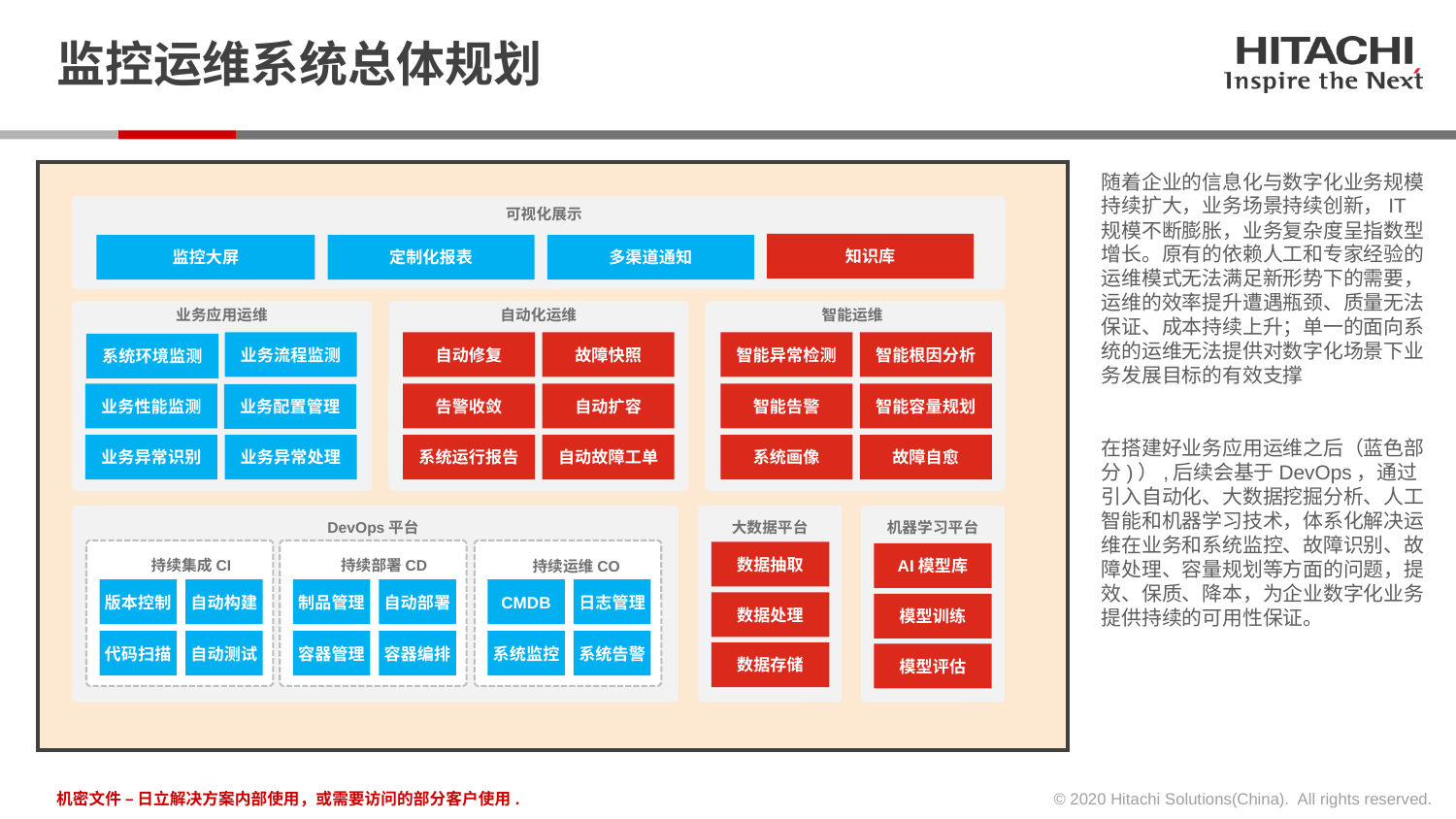

# 监控运维系统总体规划

随着企业的信息化与数字化业务规模持续扩大，业务场景持续创新，IT规模不断膨胀，业务复杂度呈指数型增长。原有的依赖人工和专家经验的运维模式无法满足新形势下的需要，运维的效率提升遭遇瓶颈、质量无法保证、成本持续上升；单一的面向系统的运维无法提供对数字化场景下业务发展目标的有效支撑

在搭建好业务应用运维之后（蓝色部分)）,后续会基于DevOps，通过引入自动化、大数据挖掘分析、人工智能和机器学习技术，体系化解决运维在业务和系统监控、故障识别、故障处理、容量规划等方面的问题，提效、保质、降本，为企业数字化业务提供持续的可用性保证。

可视化展示
知识库
监控大屏
定制化报表
多渠道通知
业务应用运维
自动化运维
智能运维

业务流程监测
自动修复
故障快照
智能异常检测
智能根因分析
系统环境监测
业务性能监测
告警收敛
自动扩容
智能告警
智能容量规划
业务配置管理
业务异常识别
业务异常处理
系统运行报告
自动故障工单
系统画像
故障自愈

DevOps平台
大数据平台
机器学习平台

数据抽取
AI模型库
持续集成CI
持续部署CD
持续运维CO
版本控制
自动构建
制品管理
自动部署
CMDB
日志管理
数据处理
模型训练
代码扫描
自动测试
容器管理
容器编排
系统监控
系统告警
数据存储
模型评估